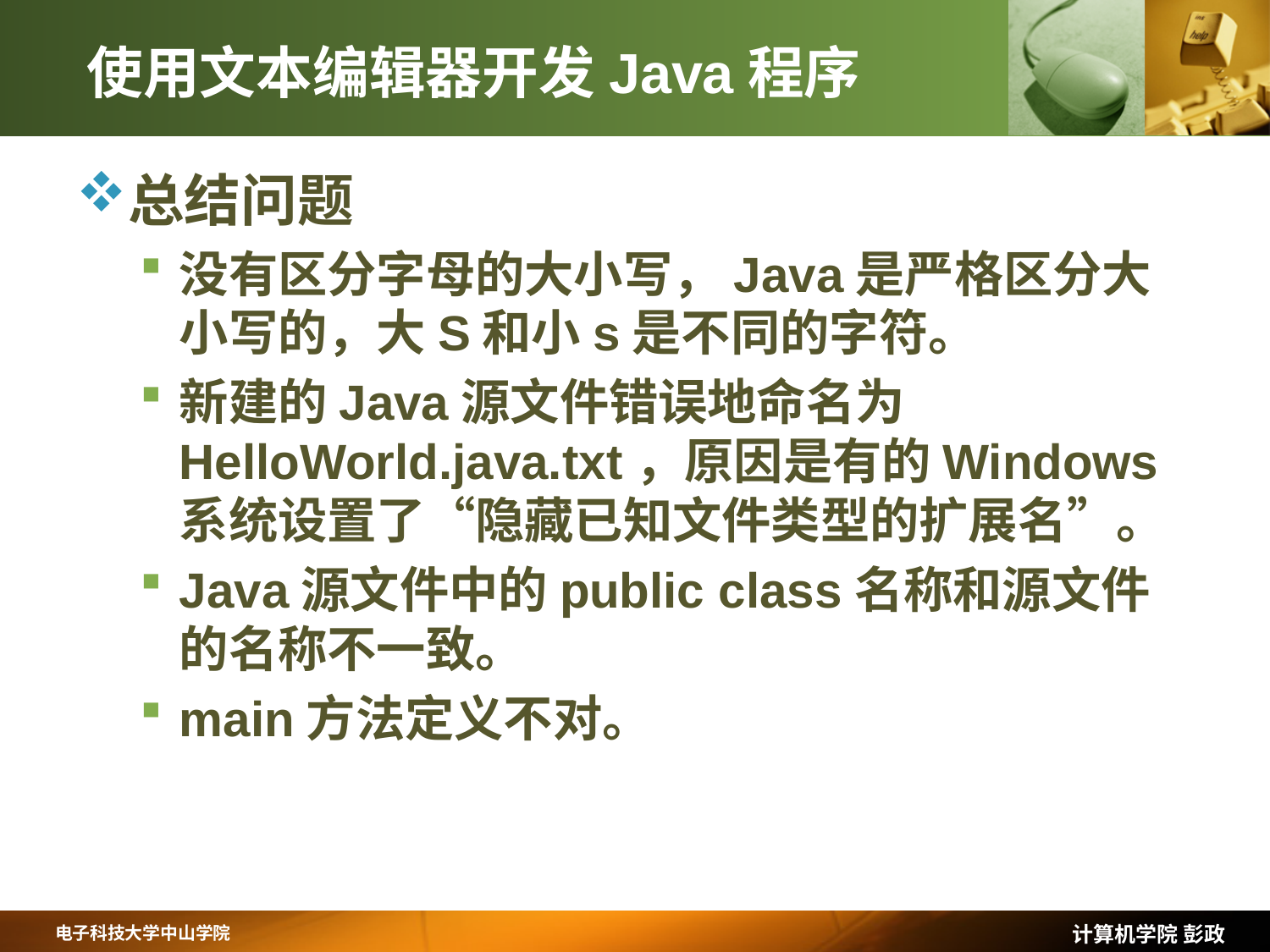

# 使用文本编辑器开发Java程序
总结问题
没有区分字母的大小写，Java是严格区分大小写的，大S和小s是不同的字符。
新建的Java源文件错误地命名为HelloWorld.java.txt，原因是有的Windows系统设置了“隐藏已知文件类型的扩展名”。
Java源文件中的public class名称和源文件的名称不一致。
main方法定义不对。
计算机学院 彭政
电子科技大学中山学院